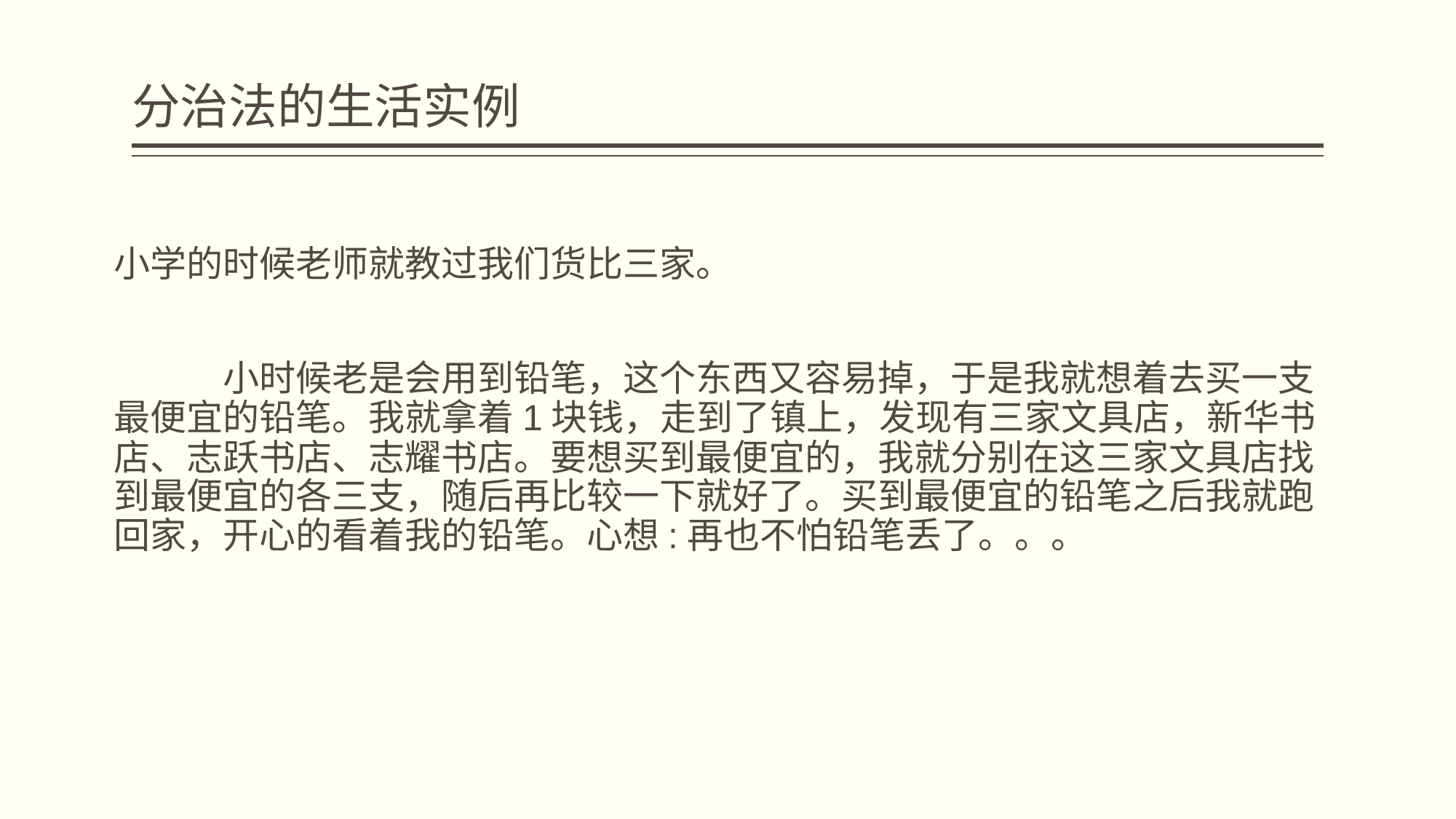

# 分治法的生活实例
小学的时候老师就教过我们货比三家。

	小时候老是会用到铅笔，这个东西又容易掉，于是我就想着去买一支最便宜的铅笔。我就拿着1块钱，走到了镇上，发现有三家文具店，新华书店、志跃书店、志耀书店。要想买到最便宜的，我就分别在这三家文具店找到最便宜的各三支，随后再比较一下就好了。买到最便宜的铅笔之后我就跑回家，开心的看着我的铅笔。心想:再也不怕铅笔丢了。。。